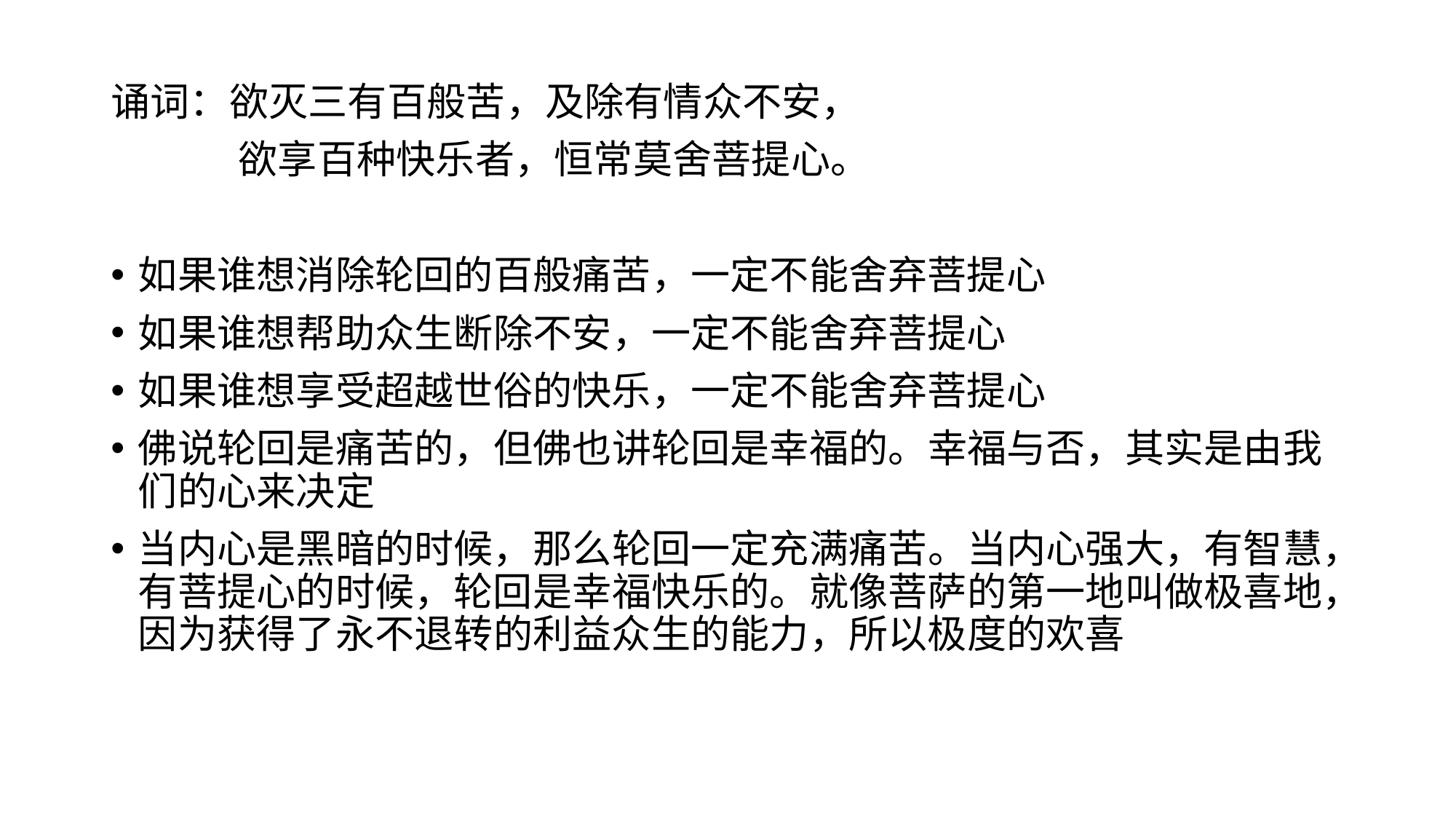

诵词：欲灭三有百般苦，及除有情众不安，
	 欲享百种快乐者，恒常莫舍菩提心。

如果谁想消除轮回的百般痛苦，一定不能舍弃菩提心
如果谁想帮助众生断除不安，一定不能舍弃菩提心
如果谁想享受超越世俗的快乐，一定不能舍弃菩提心
佛说轮回是痛苦的，但佛也讲轮回是幸福的。幸福与否，其实是由我们的心来决定
当内心是黑暗的时候，那么轮回一定充满痛苦。当内心强大，有智慧，有菩提心的时候，轮回是幸福快乐的。就像菩萨的第一地叫做极喜地，因为获得了永不退转的利益众生的能力，所以极度的欢喜